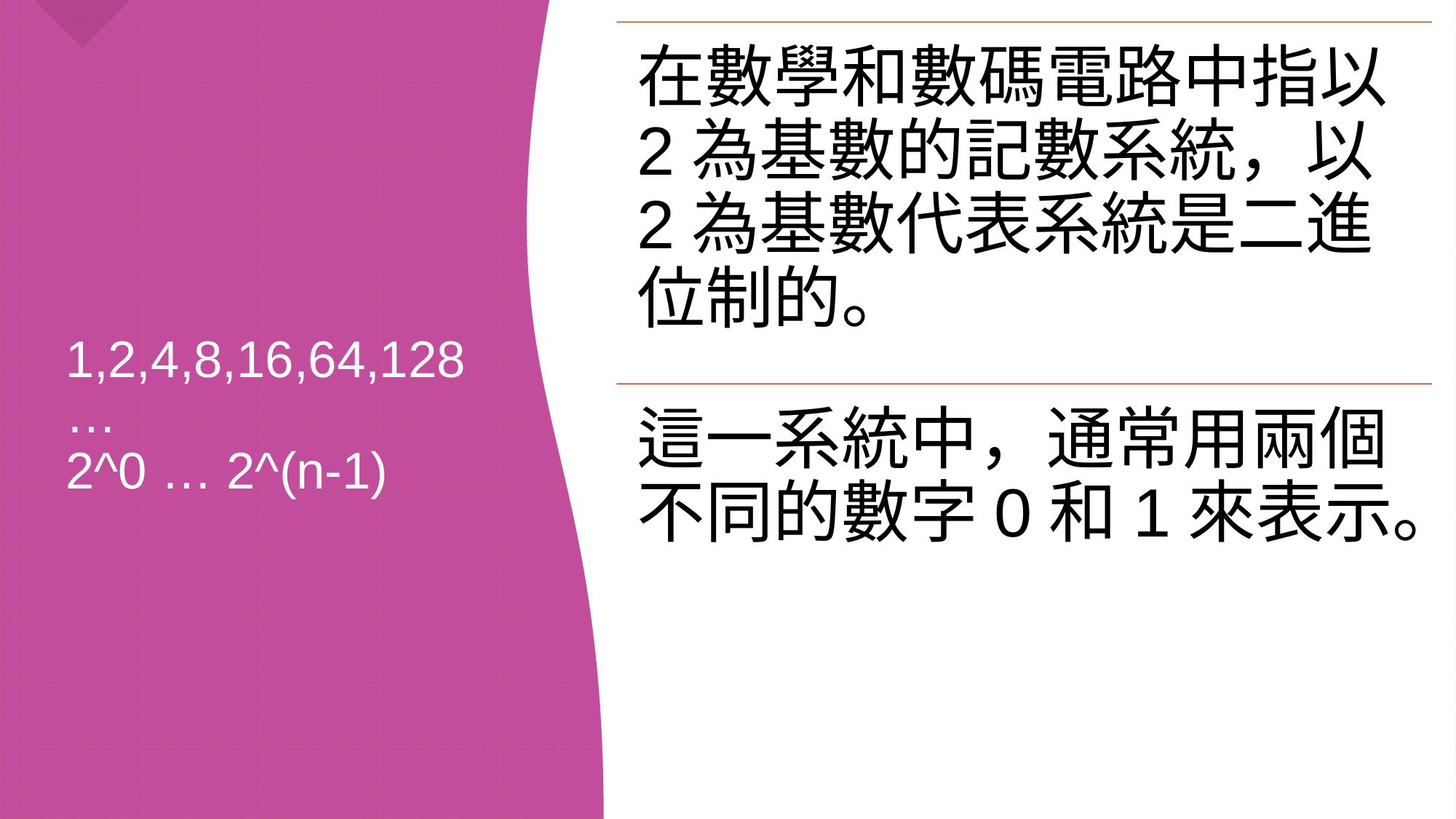

在數學和數碼電路中指以2為基數的記數系統，以2為基數代表系統是二進位制的。
這一系統中，通常用兩個不同的數字0和1來表示。
# 1,2,4,8,16,64,128… 2^0 … 2^(n-1)